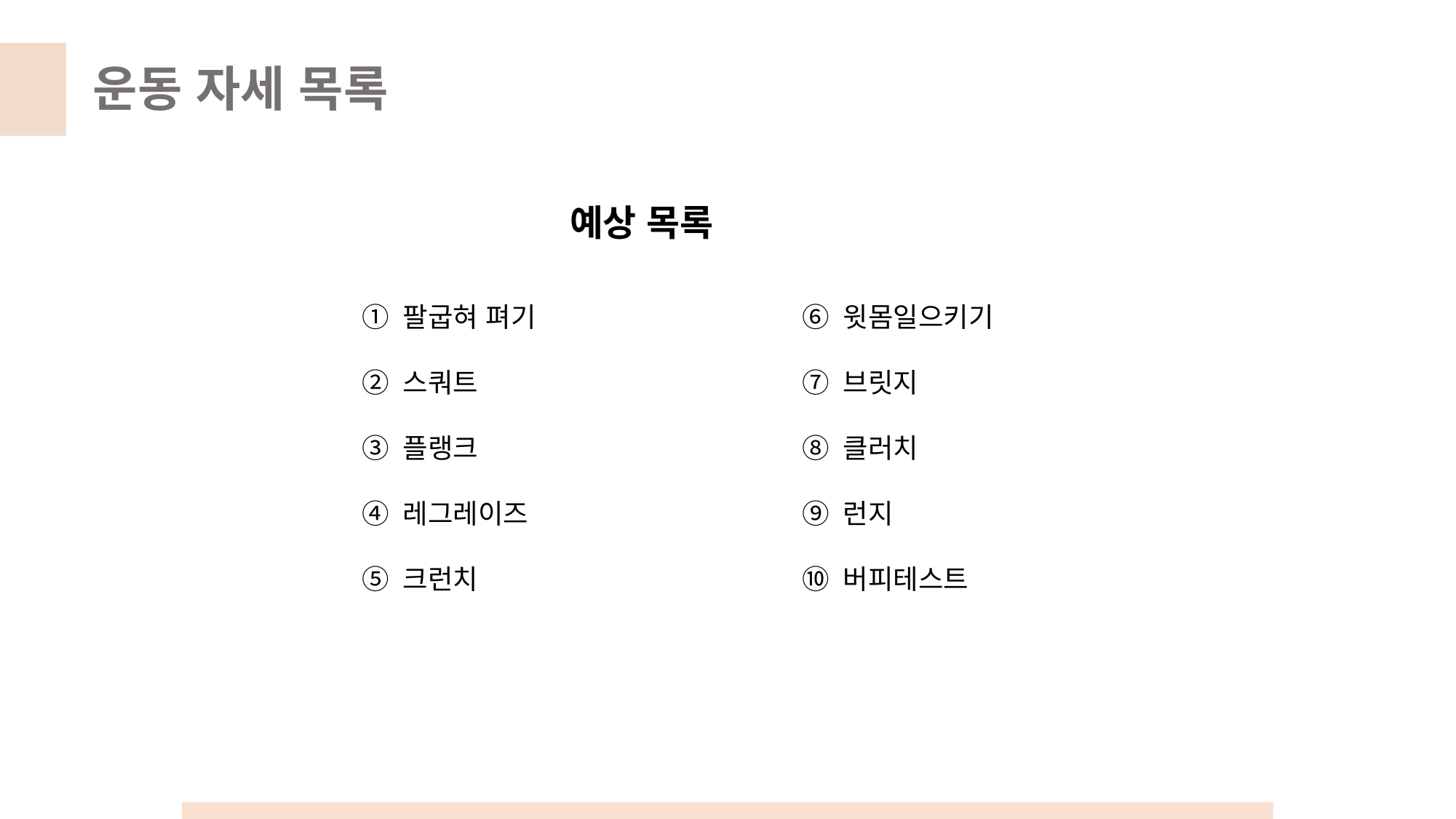

운동 자세 목록
예상 목록
윗몸일으키기

브릿지

클러치

런지

버피테스트

팔굽혀 펴기

스쿼트

플랭크

레그레이즈

크런치